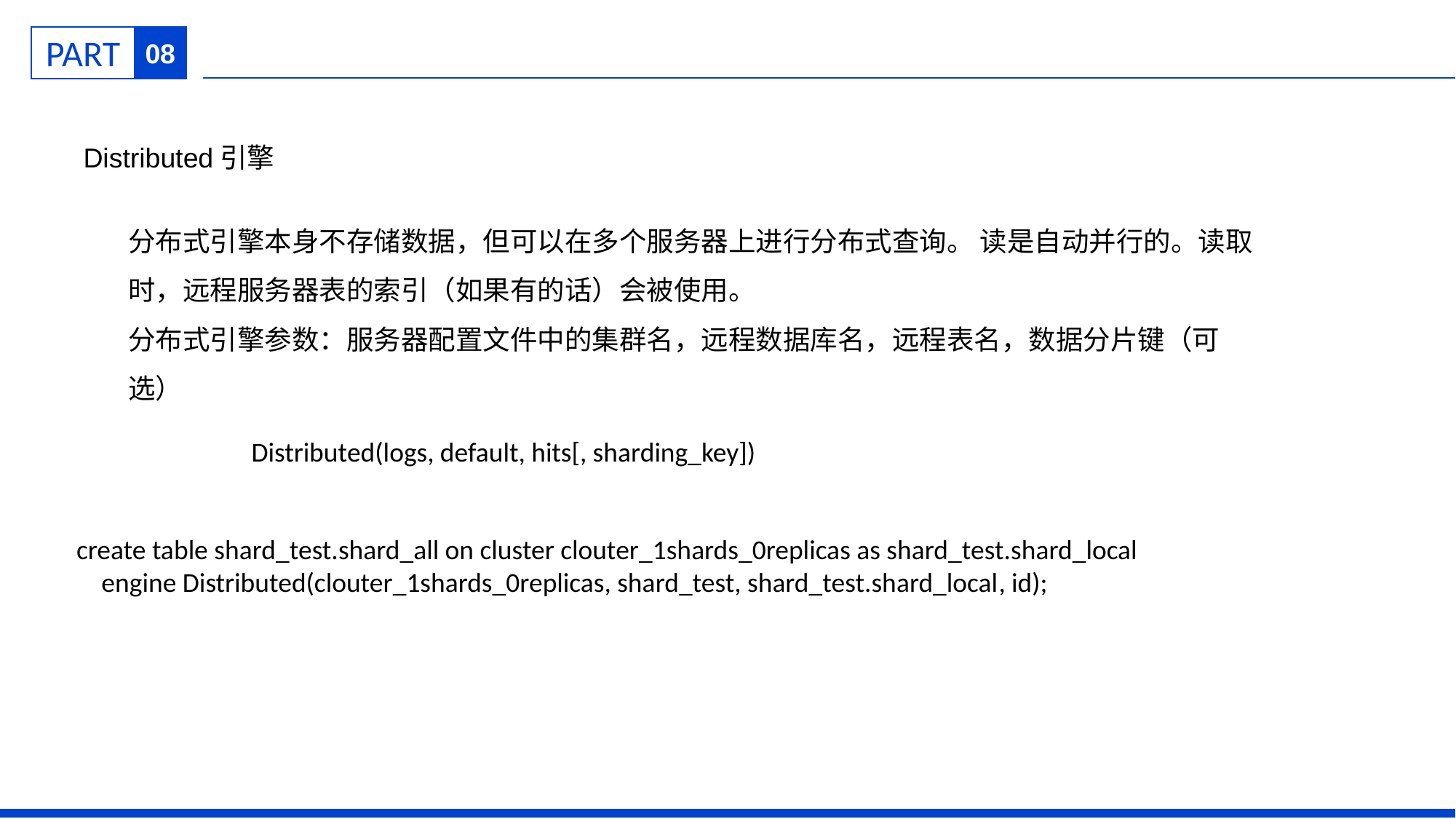

08
Distributed引擎

分布式引擎本身不存储数据，但可以在多个服务器上进行分布式查询。 读是自动并行的。读取时，远程服务器表的索引（如果有的话）会被使用。
分布式引擎参数：服务器配置文件中的集群名，远程数据库名，远程表名，数据分片键（可选）
Distributed(logs, default, hits[, sharding_key])
create table shard_test.shard_all on cluster clouter_1shards_0replicas as shard_test.shard_local
    engine Distributed(clouter_1shards_0replicas, shard_test, shard_test.shard_local, id);